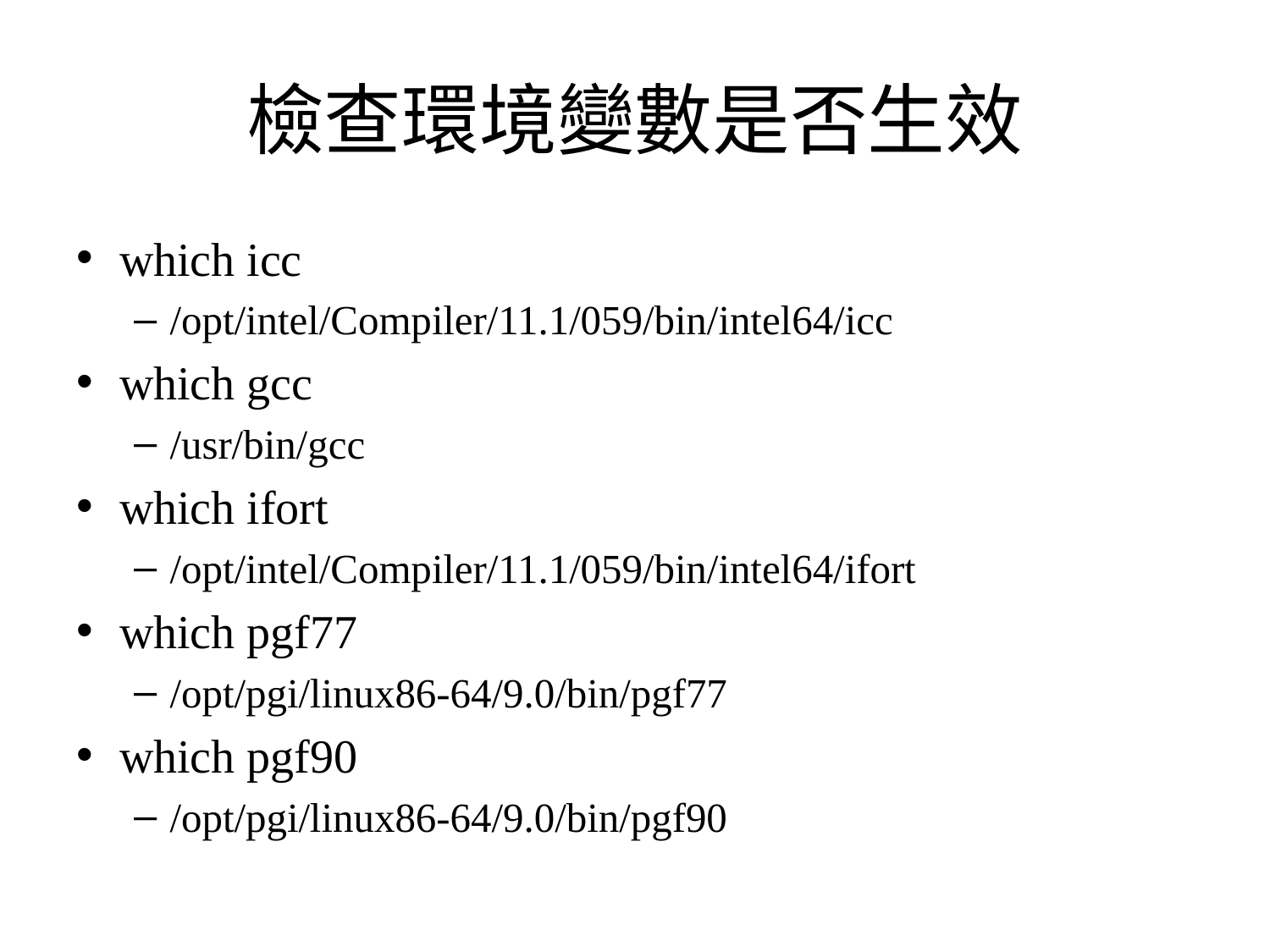

# 檢查環境變數是否生效
which icc
/opt/intel/Compiler/11.1/059/bin/intel64/icc
which gcc
/usr/bin/gcc
which ifort
/opt/intel/Compiler/11.1/059/bin/intel64/ifort
which pgf77
/opt/pgi/linux86-64/9.0/bin/pgf77
which pgf90
/opt/pgi/linux86-64/9.0/bin/pgf90